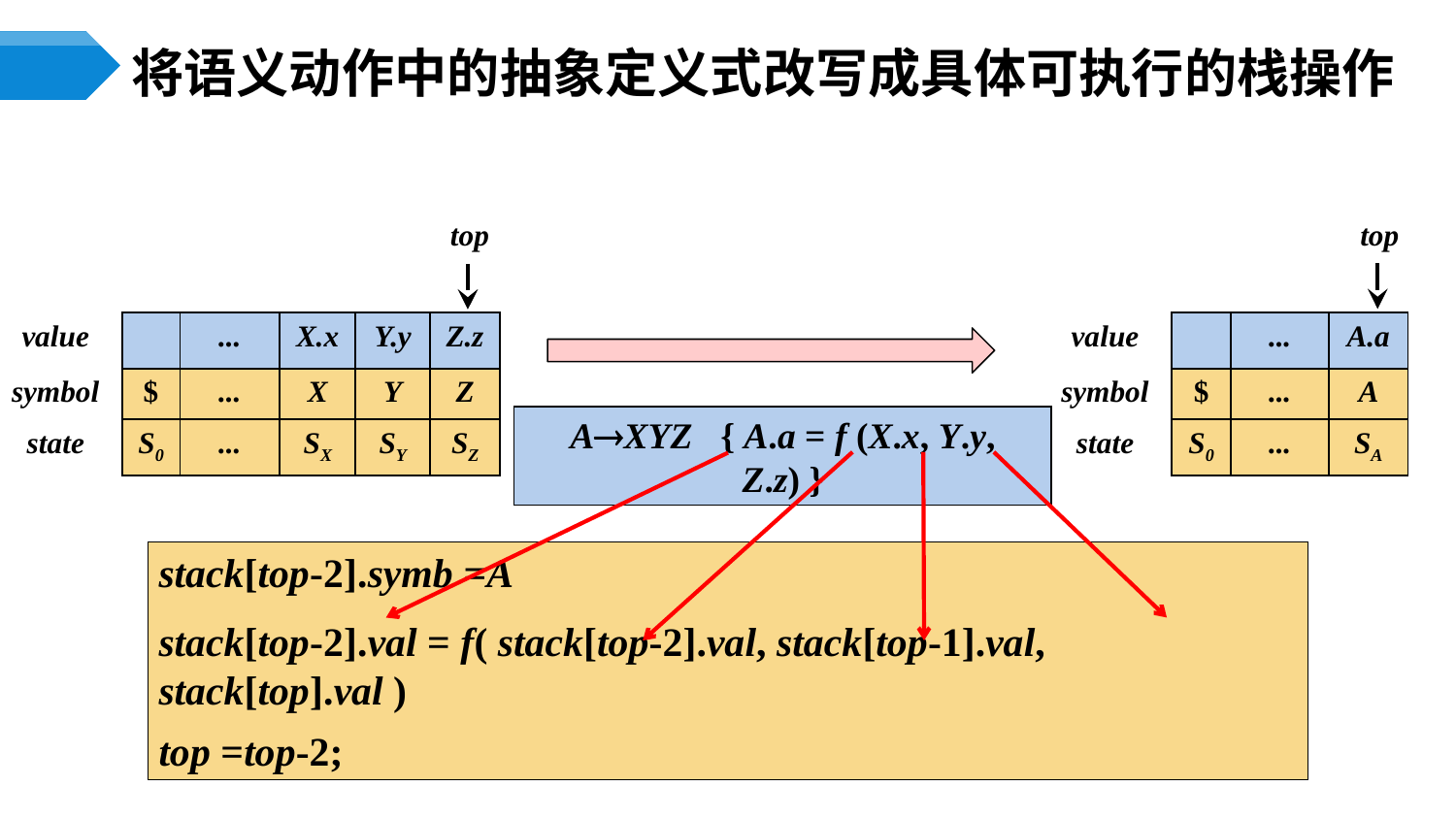

# 将语义动作中的抽象定义式改写成具体可执行的栈操作
top
top
| value |  | ... | A.a |
| --- | --- | --- | --- |
| symbol | $ | ... | A |
| state | S0 | ... | SA |
| value |  | ... | X.x | Y.y | Z.z |
| --- | --- | --- | --- | --- | --- |
| symbol | $ | ... | X | Y | Z |
| state | S0 | ... | SX | SY | SZ |

A→XYZ   { A.a = f (X.x, Y.y, Z.z) }
stack[top-2].symb =A
stack[top-2].val = f( stack[top-2].val, stack[top-1].val, stack[top].val )
top =top-2;